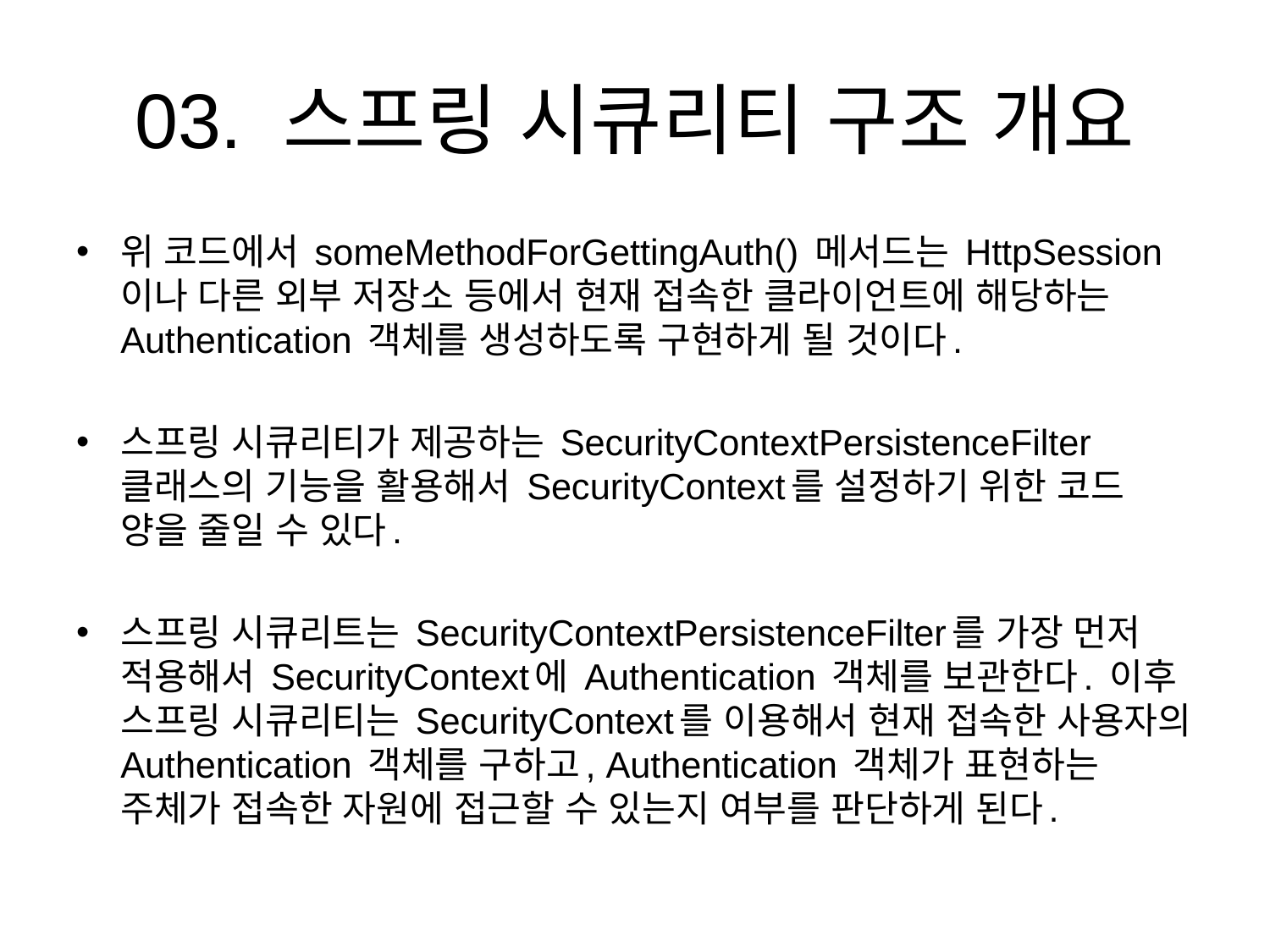

# 03. 스프링 시큐리티 구조 개요
위 코드에서 someMethodForGettingAuth() 메서드는 HttpSession이나 다른 외부 저장소 등에서 현재 접속한 클라이언트에 해당하는 Authentication 객체를 생성하도록 구현하게 될 것이다.

스프링 시큐리티가 제공하는 SecurityContextPersistenceFilter 클래스의 기능을 활용해서 SecurityContext를 설정하기 위한 코드 양을 줄일 수 있다.

스프링 시큐리트는 SecurityContextPersistenceFilter를 가장 먼저 적용해서 SecurityContext에 Authentication 객체를 보관한다. 이후 스프링 시큐리티는 SecurityContext를 이용해서 현재 접속한 사용자의 Authentication 객체를 구하고, Authentication 객체가 표현하는 주체가 접속한 자원에 접근할 수 있는지 여부를 판단하게 된다.